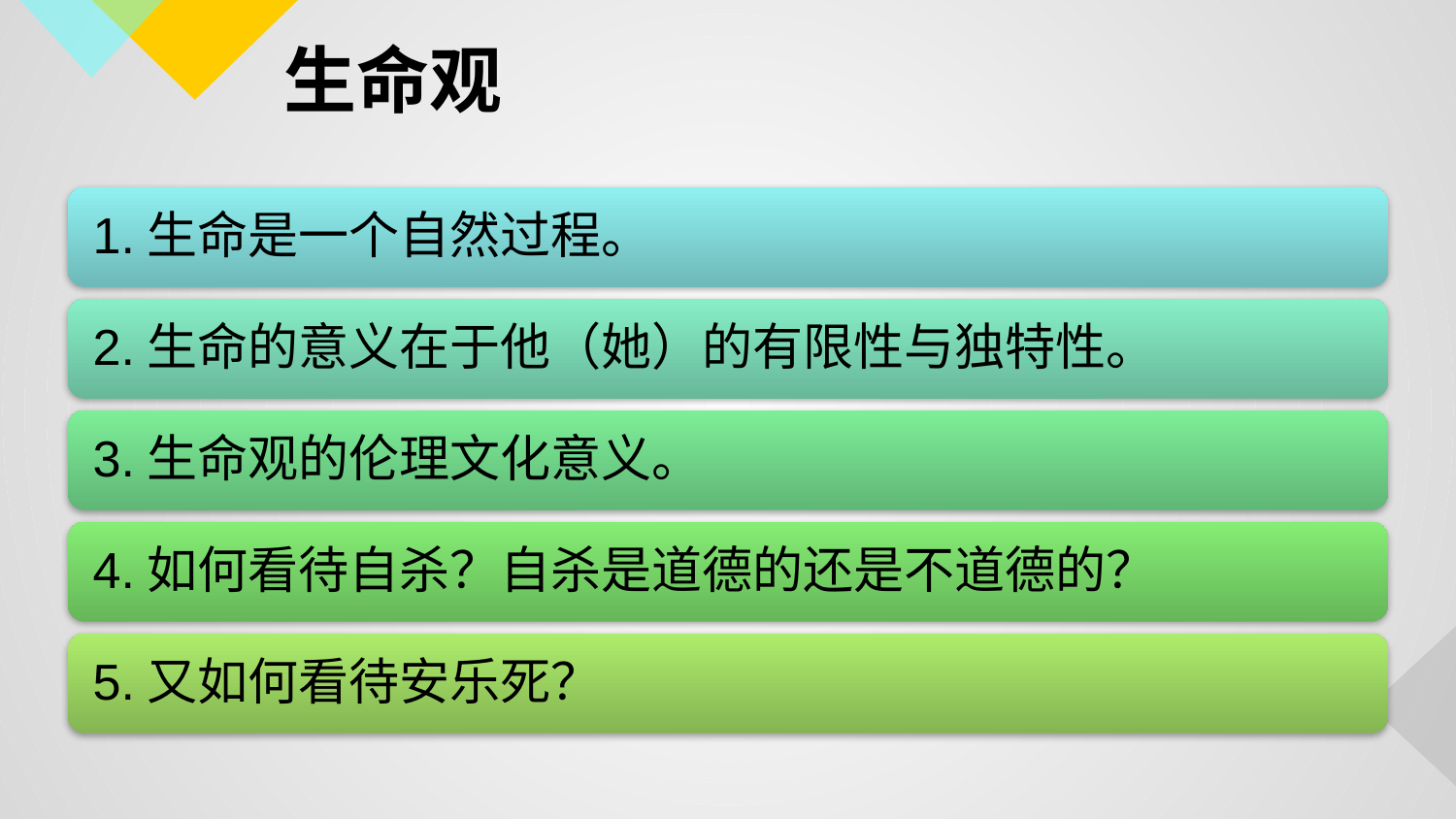

# 生命观
1.生命是一个自然过程。
2.生命的意义在于他（她）的有限性与独特性。
3.生命观的伦理文化意义。
4.如何看待自杀？自杀是道德的还是不道德的？
5.又如何看待安乐死？